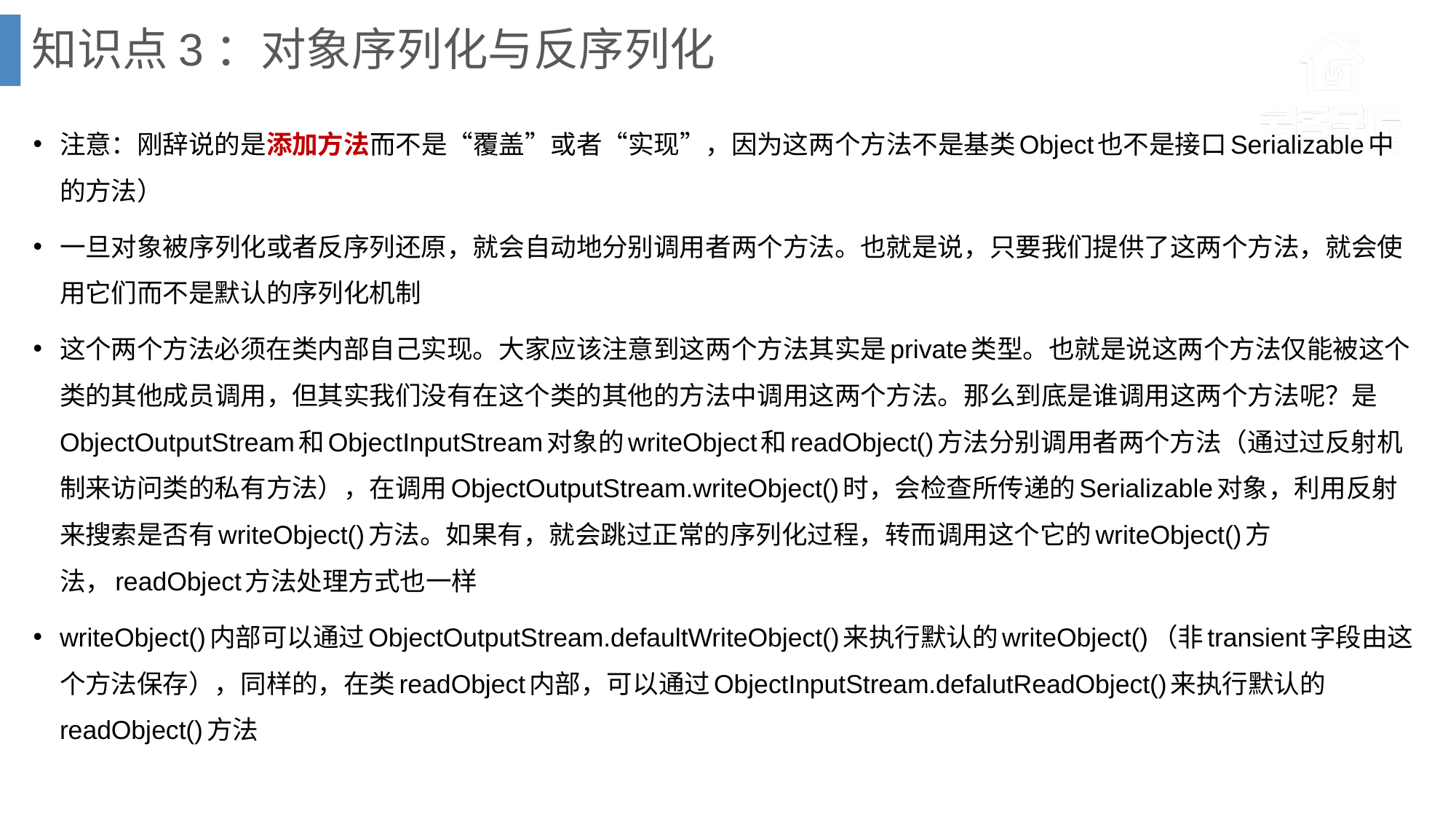

# 知识点3：对象序列化与反序列化
注意：刚辞说的是添加方法而不是“覆盖”或者“实现”，因为这两个方法不是基类Object也不是接口Serializable中的方法）
一旦对象被序列化或者反序列还原，就会自动地分别调用者两个方法。也就是说，只要我们提供了这两个方法，就会使用它们而不是默认的序列化机制
这个两个方法必须在类内部自己实现。大家应该注意到这两个方法其实是private类型。也就是说这两个方法仅能被这个类的其他成员调用，但其实我们没有在这个类的其他的方法中调用这两个方法。那么到底是谁调用这两个方法呢？是ObjectOutputStream和ObjectInputStream对象的writeObject和readObject()方法分别调用者两个方法（通过过反射机制来访问类的私有方法），在调用ObjectOutputStream.writeObject()时，会检查所传递的Serializable对象，利用反射来搜索是否有writeObject()方法。如果有，就会跳过正常的序列化过程，转而调用这个它的writeObject()方法，readObject方法处理方式也一样
writeObject()内部可以通过ObjectOutputStream.defaultWriteObject()来执行默认的writeObject()（非transient字段由这个方法保存），同样的，在类readObject内部，可以通过ObjectInputStream.defalutReadObject()来执行默认的readObject()方法